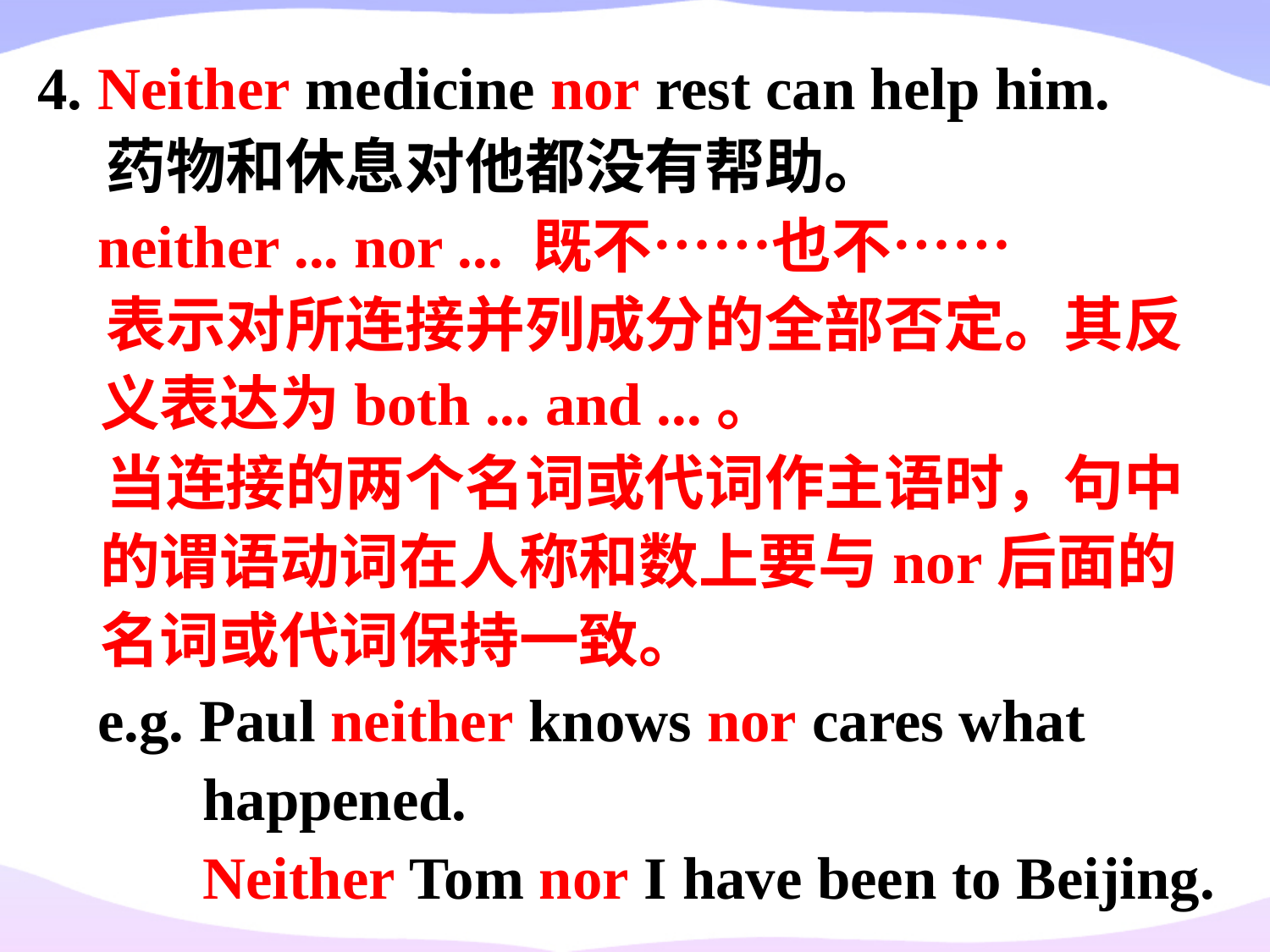

4. Neither medicine nor rest can help him.
    药物和休息对他都没有帮助。
    neither ... nor ... 既不……也不……
    表示对所连接并列成分的全部否定。其反义表达为both ... and ...。
    当连接的两个名词或代词作主语时，句中的谓语动词在人称和数上要与nor后面的名词或代词保持一致。
    e.g. Paul neither knows nor cares what
           happened.
           Neither Tom nor I have been to Beijing.